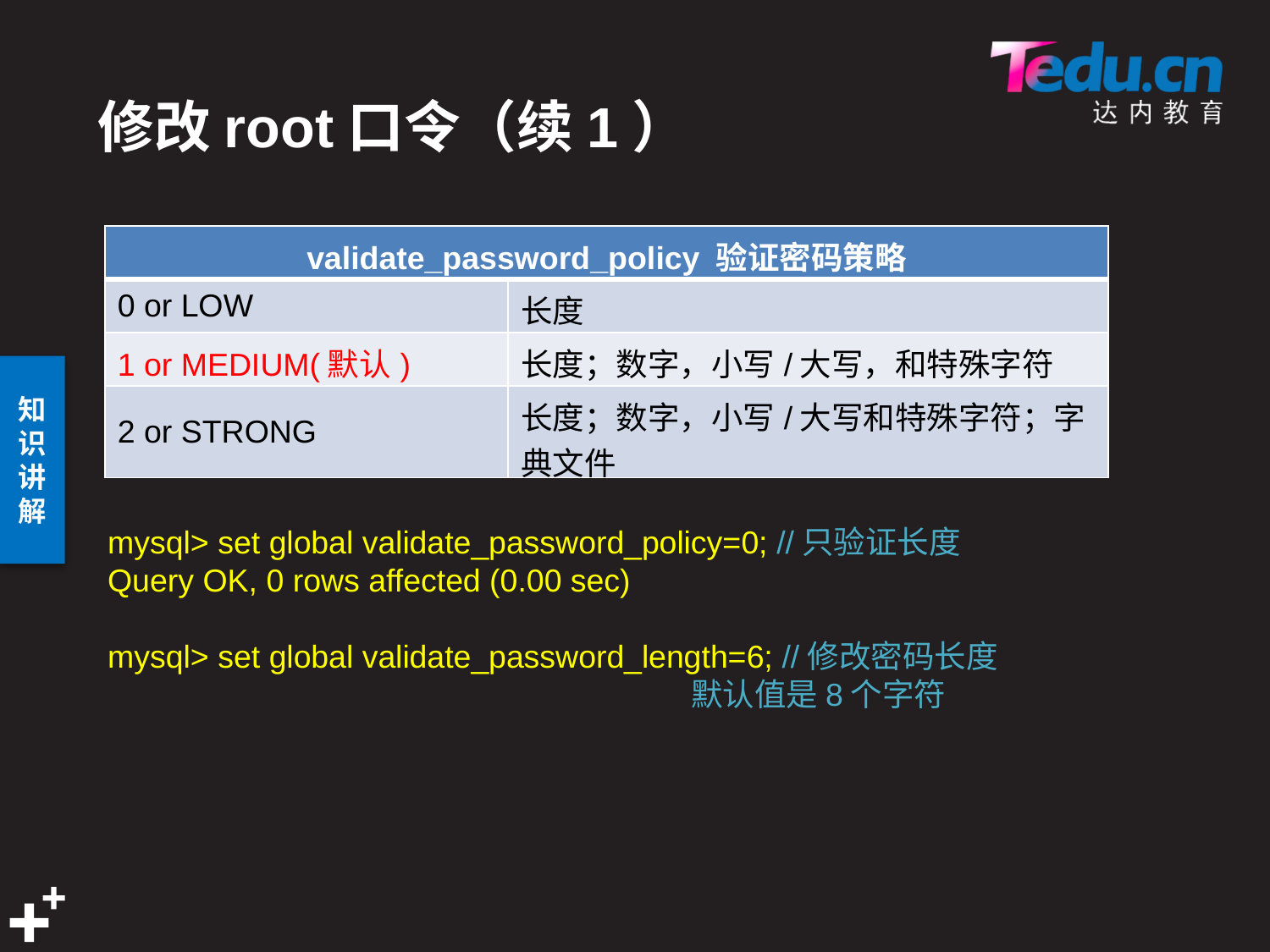

# 修改root口令（续1）
| validate\_password\_policy 验证密码策略 |  |
| --- | --- |
| 0 or LOW | 长度 |
| 1 or MEDIUM(默认) | 长度；数字，小写/大写，和特殊字符 |
| 2 or STRONG | 长度；数字，小写/大写和特殊字符；字典文件 |
mysql> set global validate_password_policy=0; //只验证长度
Query OK, 0 rows affected (0.00 sec)

mysql> set global validate_password_length=6; //修改密码长度
                                                                                默认值是8个字符